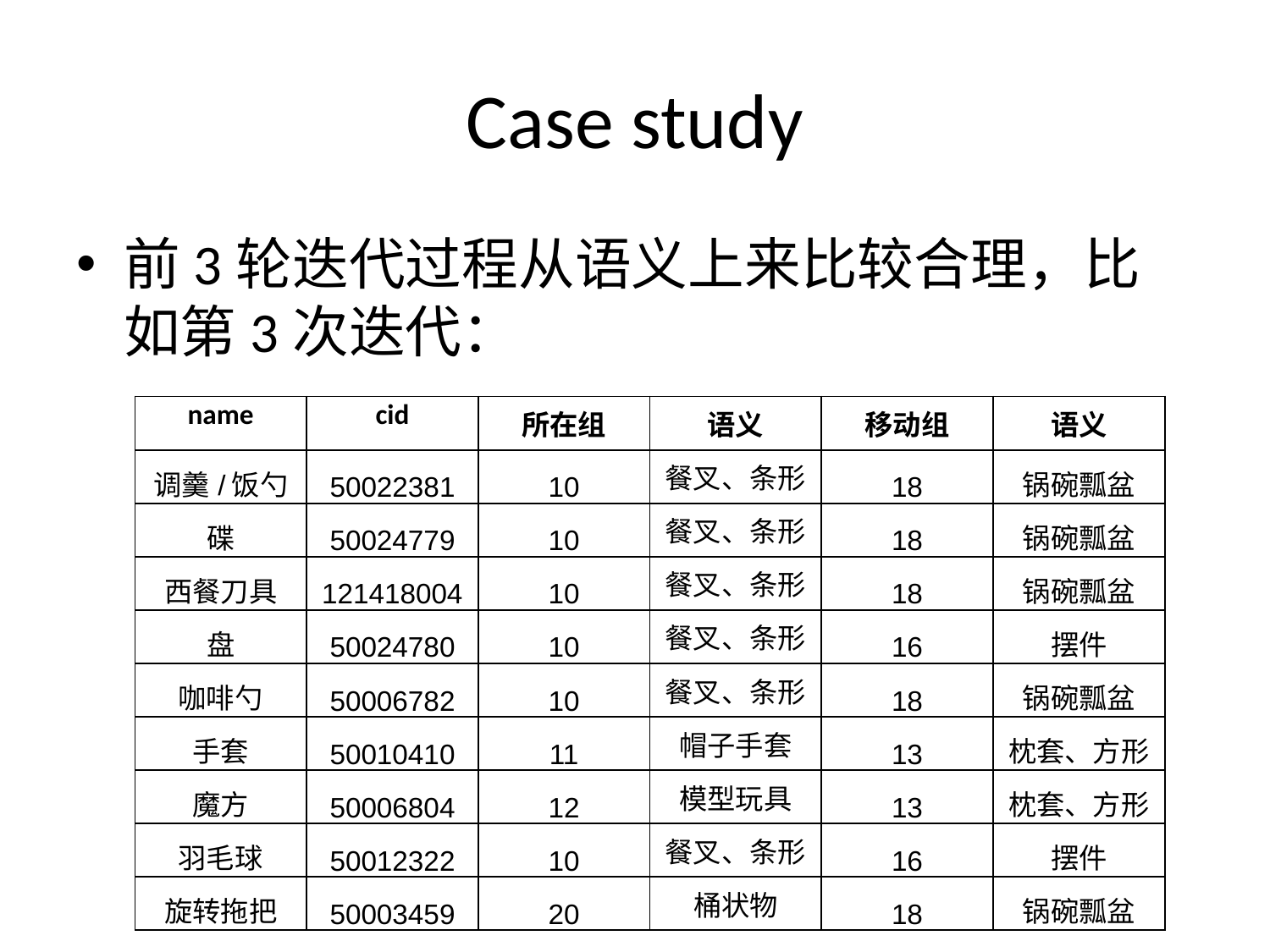

# Case study
前3轮迭代过程从语义上来比较合理，比如第3次迭代：

| name | cid | 所在组 | 语义 | 移动组 | 语义 |
| --- | --- | --- | --- | --- | --- |
| 调羹/饭勺 | 50022381 | 10 | 餐叉、条形 | 18 | 锅碗瓢盆 |
| 碟 | 50024779 | 10 | 餐叉、条形 | 18 | 锅碗瓢盆 |
| 西餐刀具 | 121418004 | 10 | 餐叉、条形 | 18 | 锅碗瓢盆 |
| 盘 | 50024780 | 10 | 餐叉、条形 | 16 | 摆件 |
| 咖啡勺 | 50006782 | 10 | 餐叉、条形 | 18 | 锅碗瓢盆 |
| 手套 | 50010410 | 11 | 帽子手套 | 13 | 枕套、方形 |
| 魔方 | 50006804 | 12 | 模型玩具 | 13 | 枕套、方形 |
| 羽毛球 | 50012322 | 10 | 餐叉、条形 | 16 | 摆件 |
| 旋转拖把 | 50003459 | 20 | 桶状物 | 18 | 锅碗瓢盆 |